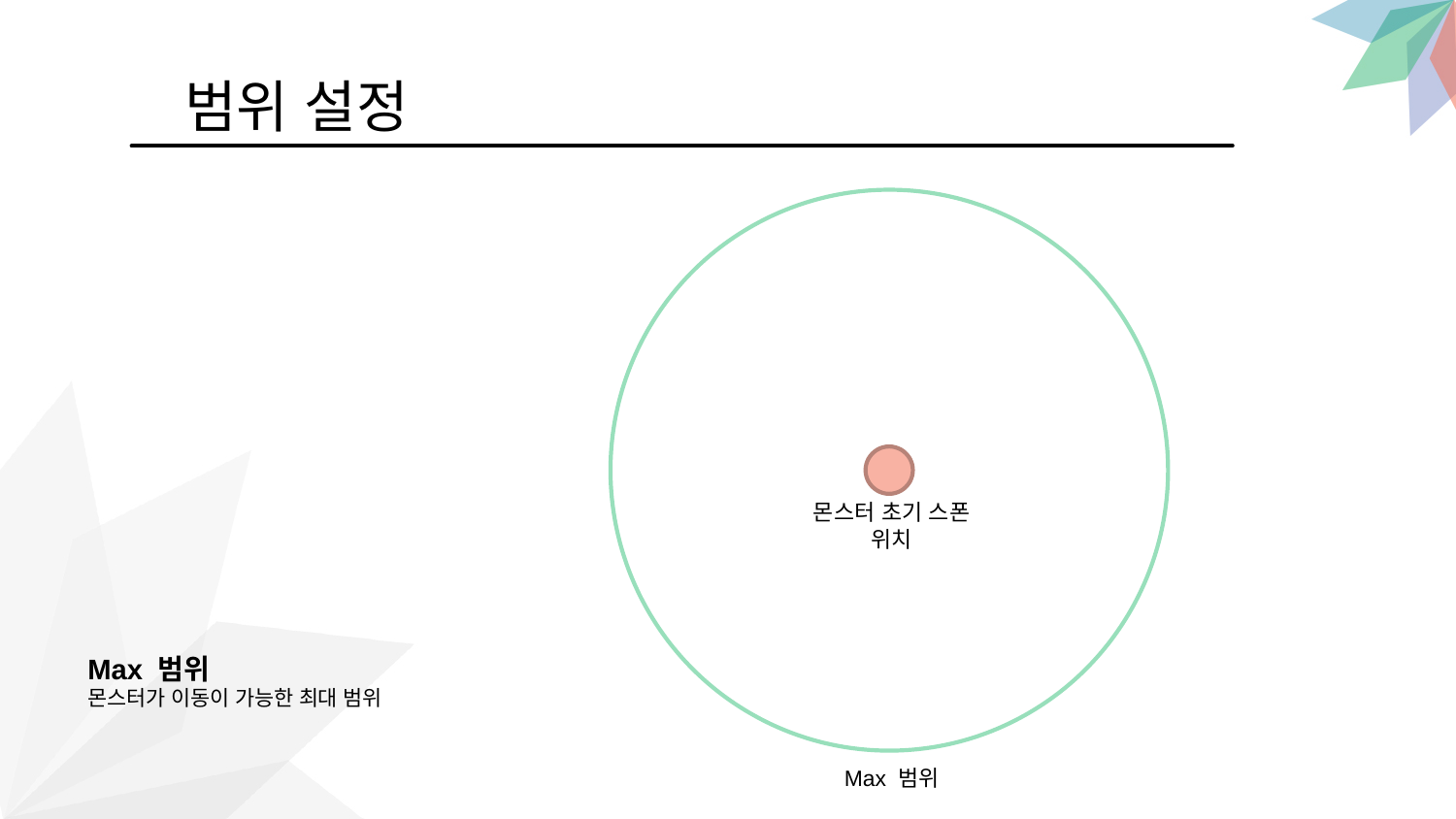

범위 설정

몬스터 초기 스폰 위치
Max 범위
몬스터가 이동이 가능한 최대 범위
Max 범위